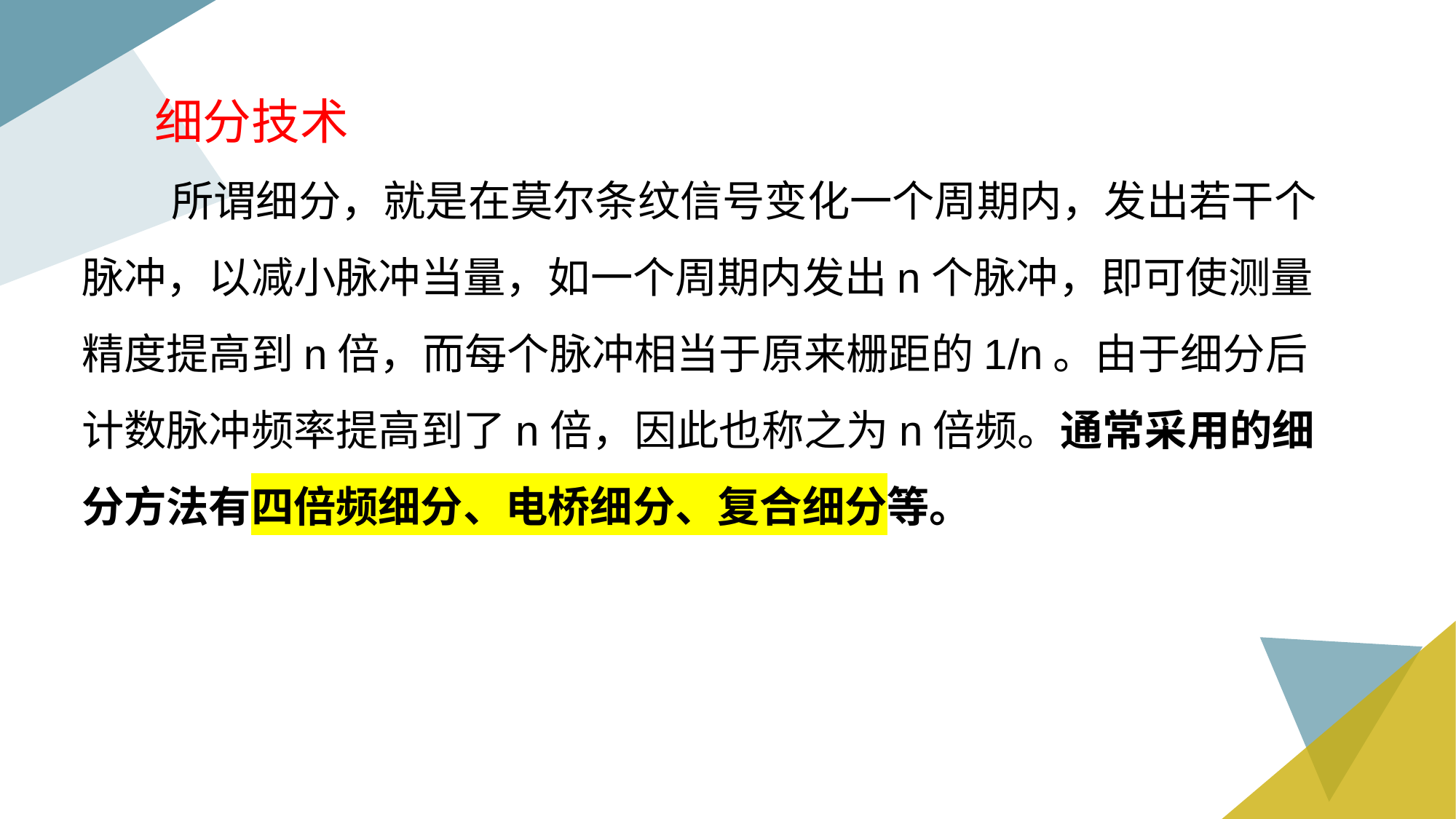

细分技术
 所谓细分，就是在莫尔条纹信号变化一个周期内，发出若干个脉冲，以减小脉冲当量，如一个周期内发出n个脉冲，即可使测量精度提高到n倍，而每个脉冲相当于原来栅距的1/n。由于细分后计数脉冲频率提高到了n倍，因此也称之为n倍频。通常采用的细分方法有四倍频细分、电桥细分、复合细分等。